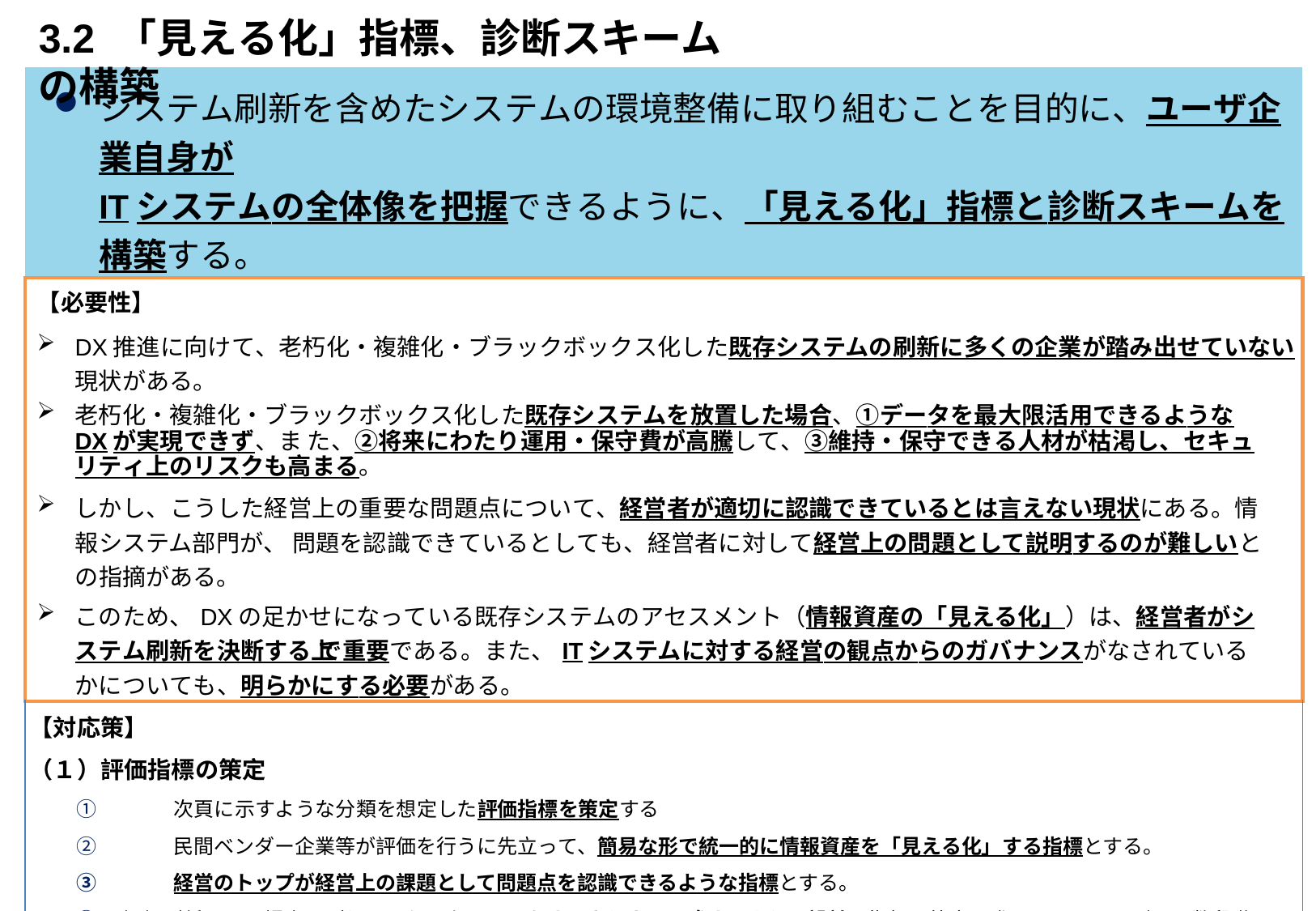

# 3.2 「見える化」指標、診断スキームの構築
| システム刷新を含めたシステムの環境整備に取り組むことを目的に、ユーザ企業自身が ITシステムの全体像を把握できるように、「見える化」指標と診断スキームを構築する。 |
| --- |
| 【必要性】 DX推進に向けて、老朽化・複雑化・ブラックボックス化した既存システムの刷新に多くの企業が踏み出せていない現状がある。 老朽化・複雑化・ブラックボックス化した既存システムを放置した場合、➀データを最大限活用できるようなDXが実現できず、ま た、➁将来にわたり運用・保守費が高騰して、➂維持・保守できる人材が枯渇し、セキュリティ上のリスクも高まる。 しかし、こうした経営上の重要な問題点について、経営者が適切に認識できているとは言えない現状にある。情報システム部門が、 問題を認識できているとしても、経営者に対して経営上の問題として説明するのが難しいとの指摘がある。 このため、DXの足かせになっている既存システムのアセスメント（情報資産の「見える化」）は、経営者がシステム刷新を決断する上 で重要である。また、ITシステムに対する経営の観点からのガバナンスがなされているかについても、明らかにする必要がある。 |
| 【対応策】 （１）評価指標の策定 ① 次頁に示すような分類を想定した評価指標を策定する ② 民間ベンダー企業等が評価を行うに先立って、簡易な形で統一的に情報資産を「見える化」する指標とする。 ③ 経営のトップが経営上の課題として問題点を認識できるような指標とする。 ④ 評価が低かった場合にどういったアクションをすべきかまで示唆するように設計。指標の策定に際しては、項目ごとに数段階のレベルを設定し、到達 度合いに応じてレベル付けを行う。 （２）指標を用いた中立的な立場での診断スキームの構築 ① 中立的な組織に人材を集めて、指標の検討や診断を実施する体制を構築する。また、多数の診断に対応する体制を構築する。 ② ユーザ企業の情報システム部門やビジネス部門からの参画も促し、人材交流を通じた技術・スキルや業務知識の理解の向上にも資する場とする。 （３）診断によるインセンティブ ① 診断の結果、高評価を受けた企業を優良認定することを検討（「攻めのIT経営銘柄」との連動など） ② 他社や業種内での自社の位置づけ等を経営者に示すツールとして利用できるように設計。 28 |